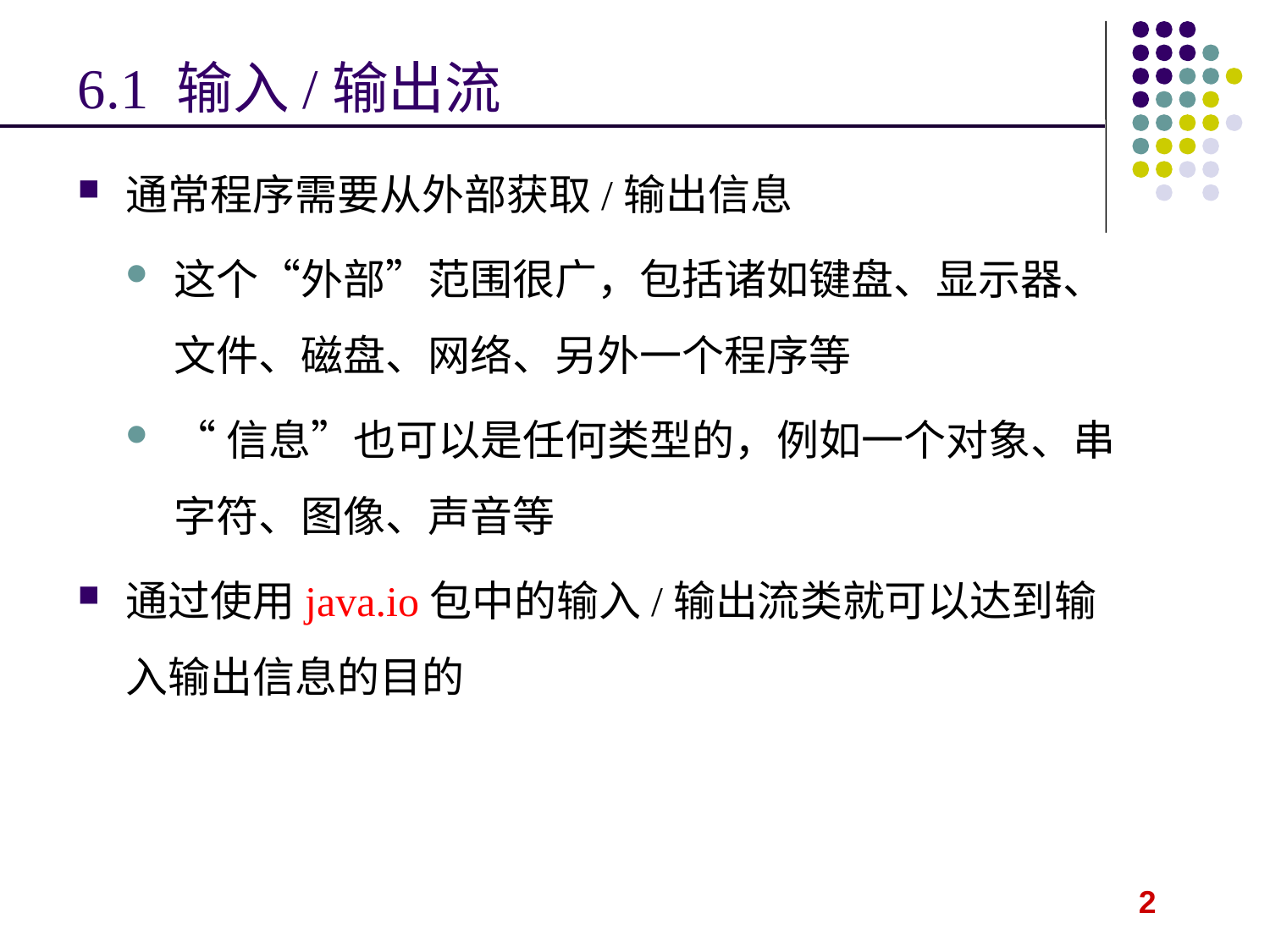

# 6.1 输入/输出流
通常程序需要从外部获取/输出信息
这个“外部”范围很广，包括诸如键盘、显示器、文件、磁盘、网络、另外一个程序等
“信息”也可以是任何类型的，例如一个对象、串字符、图像、声音等
通过使用java.io包中的输入/输出流类就可以达到输入输出信息的目的